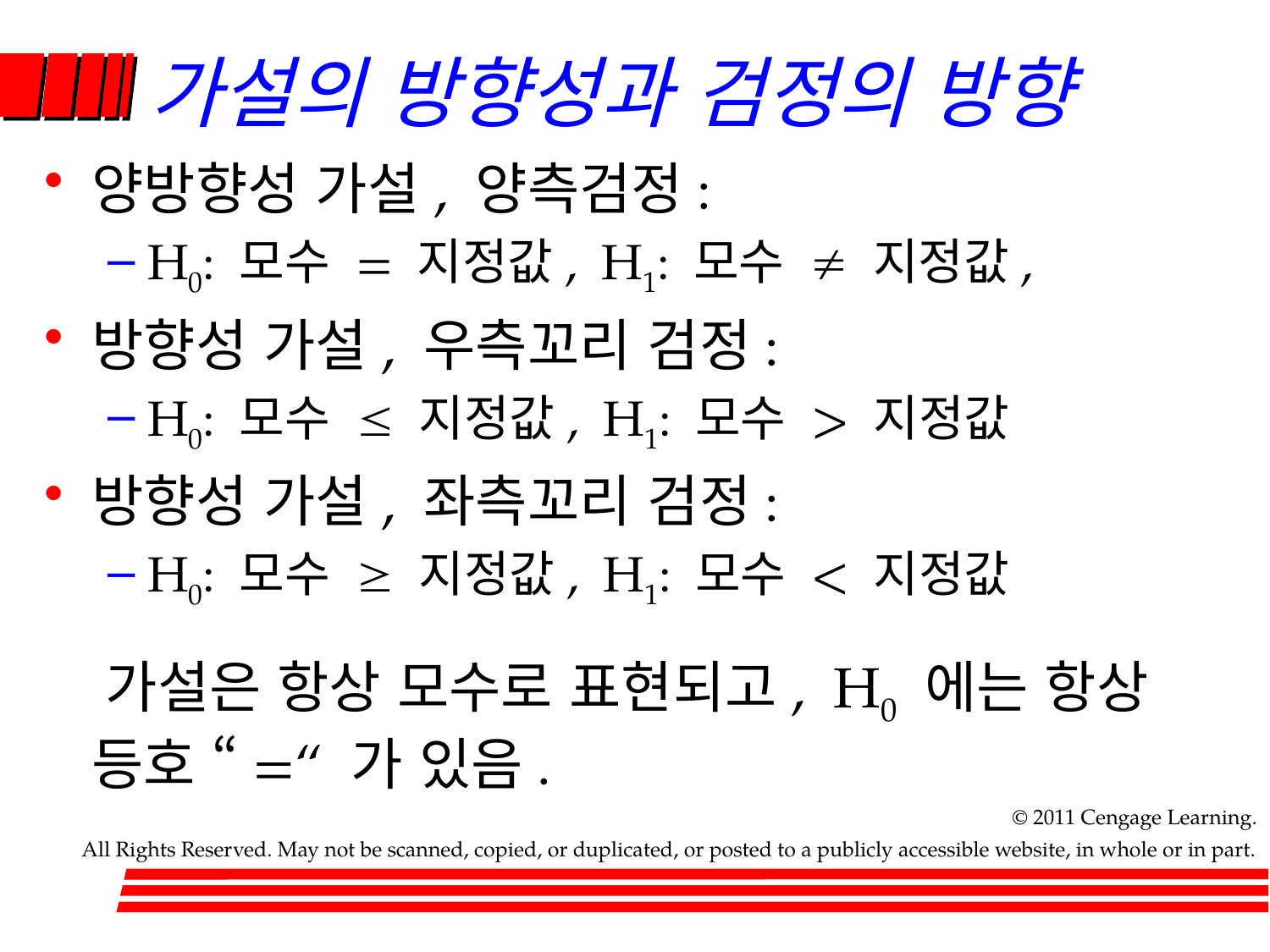

# 가설의 방향성과 검정의 방향
양방향성 가설, 양측검정:
H0: 모수 = 지정값,  H1: 모수 ≠ 지정값,
방향성 가설, 우측꼬리 검정:
H0: 모수 ≤ 지정값,  H1: 모수 > 지정값
방향성 가설, 좌측꼬리 검정:
H0: 모수 ≥ 지정값,  H1: 모수 < 지정값

   가설은 항상 모수로 표현되고,  H0 에는 항상 등호 “=“ 가 있음.
		           © 2011 Cengage Learning.
All Rights Reserved. May not be scanned, copied, or duplicated, or posted to a publicly accessible website, in whole or in part.